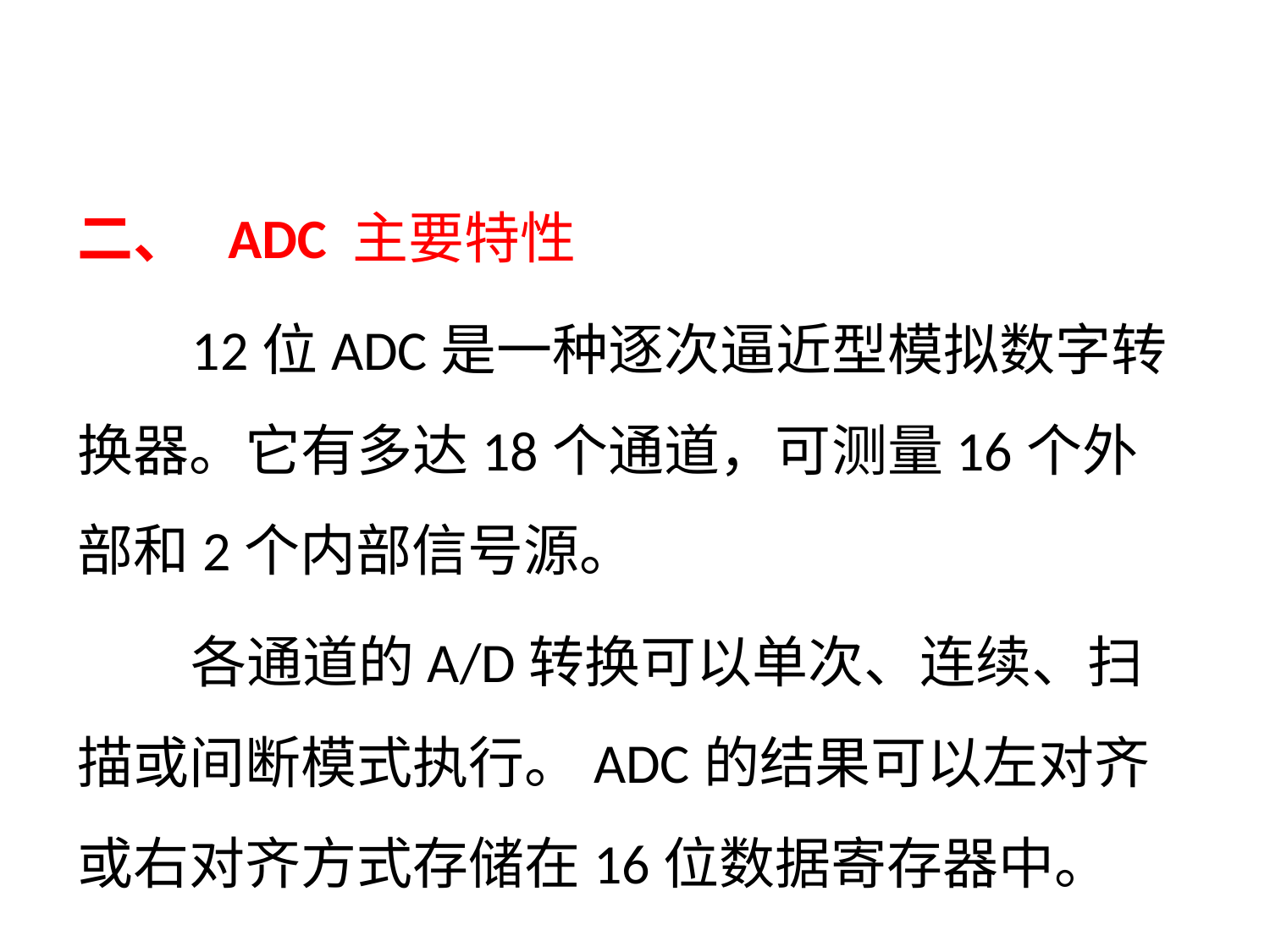

#
二、  ADC 主要特性
         12位ADC是一种逐次逼近型模拟数字转换器。它有多达18个通道，可测量16个外部和2个内部信号源。
        各通道的A/D转换可以单次、连续、扫描或间断模式执行。ADC的结果可以左对齐或右对齐方式存储在16位数据寄存器中。
4